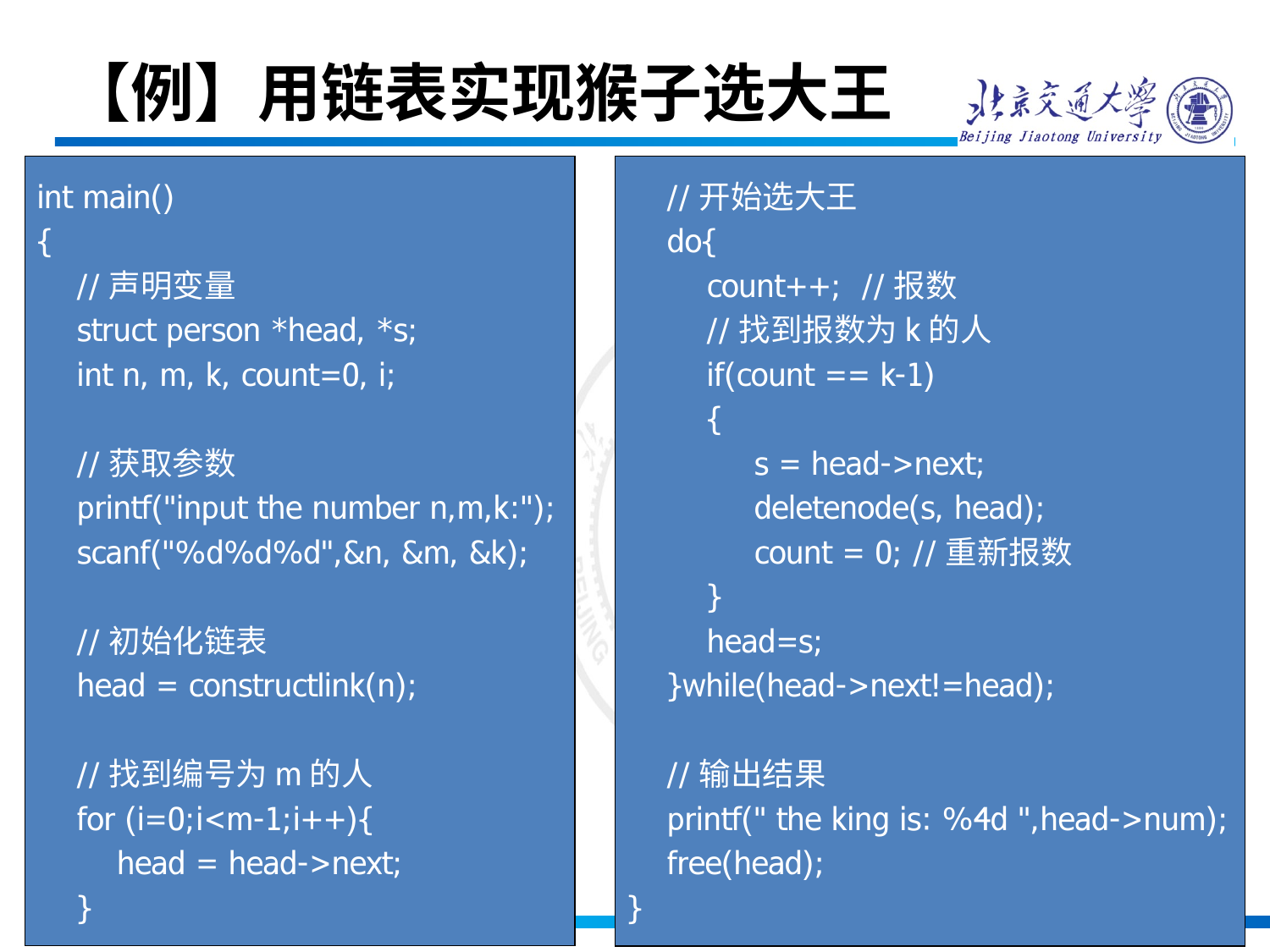

【例】用链表实现猴子选大王
int main()
{
    //声明变量
    struct person *head, *s;
    int n, m, k, count=0, i;

    //获取参数
    printf("input the number n,m,k:");
    scanf("%d%d%d",&n, &m, &k);

    //初始化链表
    head = constructlink(n);

    //找到编号为m的人
    for (i=0;i<m-1;i++){
        head = head->next;
    }
    //开始选大王
    do{
        count++;  //报数
        //找到报数为k的人
        if(count == k-1)
        {
	s = head->next;
	deletenode(s, head);
	count = 0; //重新报数
        }
        head=s;
    }while(head->next!=head);

    //输出结果
    printf(" the king is: %4d ",head->num);
    free(head);
}